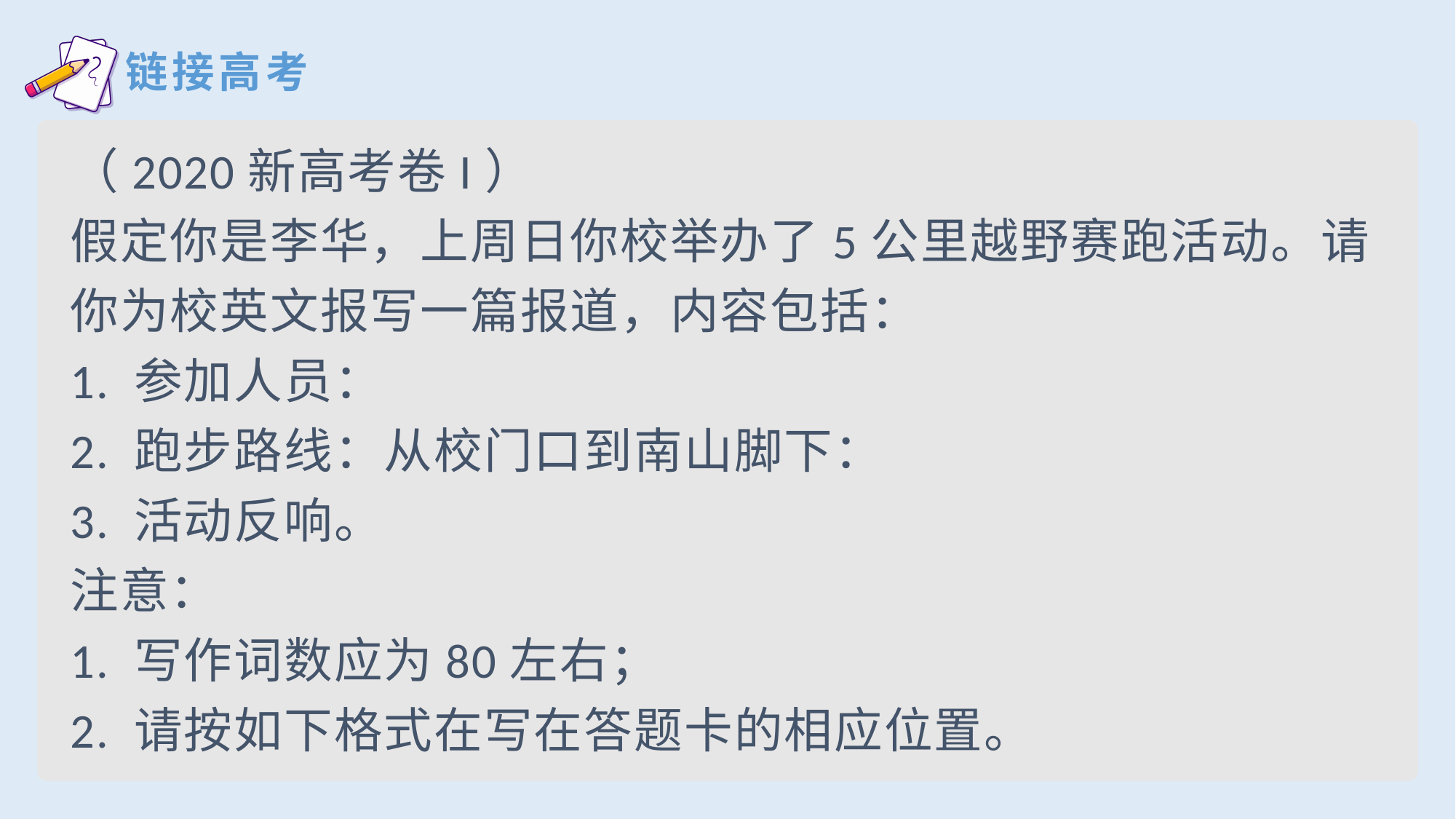

链接高考

（2020新高考卷I）
假定你是李华，上周日你校举办了5公里越野赛跑活动。请你为校英文报写一篇报道，内容包括：
1. 参加人员：
2. 跑步路线：从校门口到南山脚下：
3. 活动反响。
注意：
1. 写作词数应为80左右；
2. 请按如下格式在写在答题卡的相应位置。